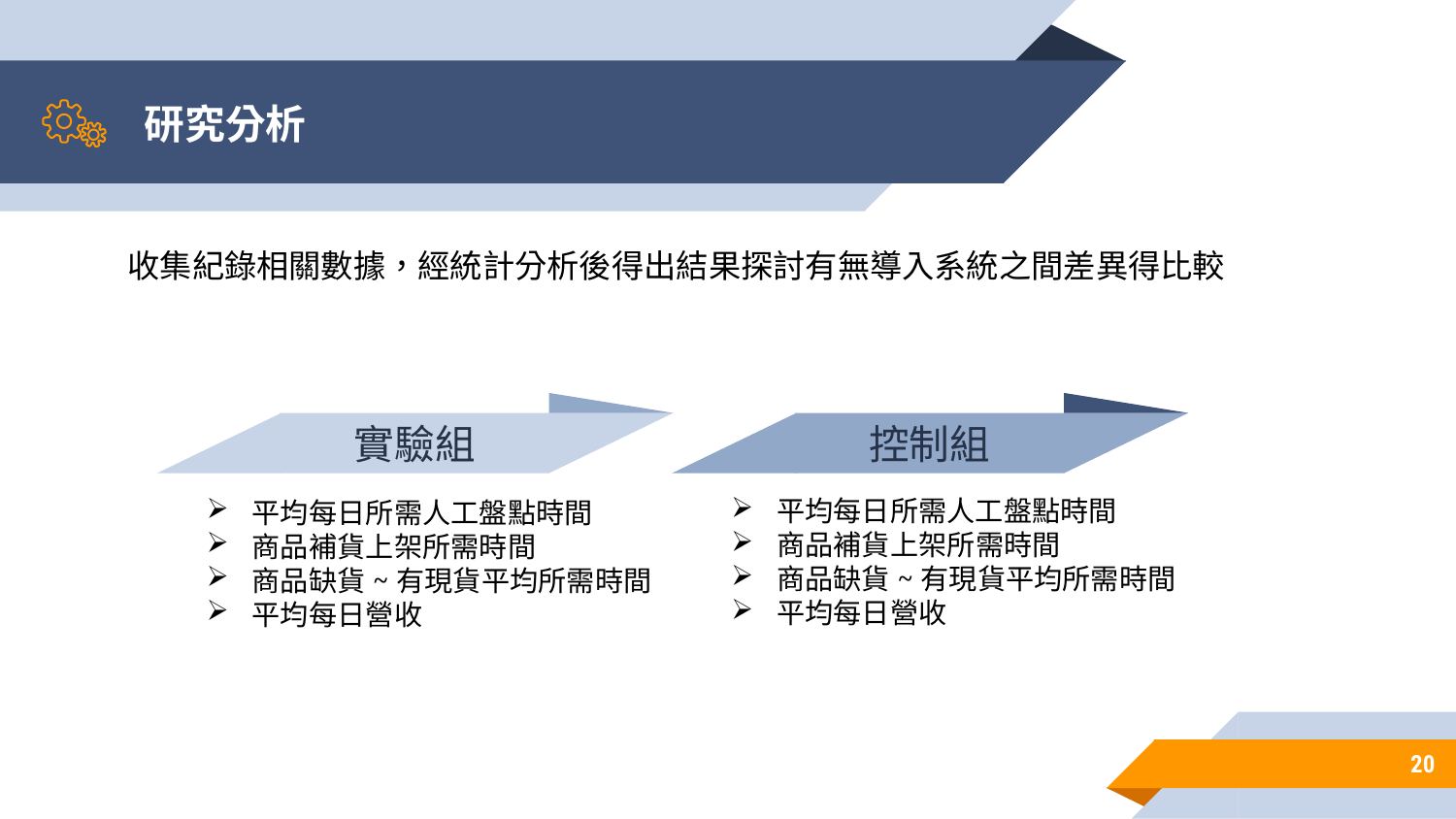

# 研究分析

收集紀錄相關數據，經統計分析後得出結果探討有無導入系統之間差異得比較
last

實驗組

控制組

平均每日所需人工盤點時間
商品補貨上架所需時間
商品缺貨~有現貨平均所需時間
平均每日營收
平均每日所需人工盤點時間
商品補貨上架所需時間
商品缺貨~有現貨平均所需時間
平均每日營收
20